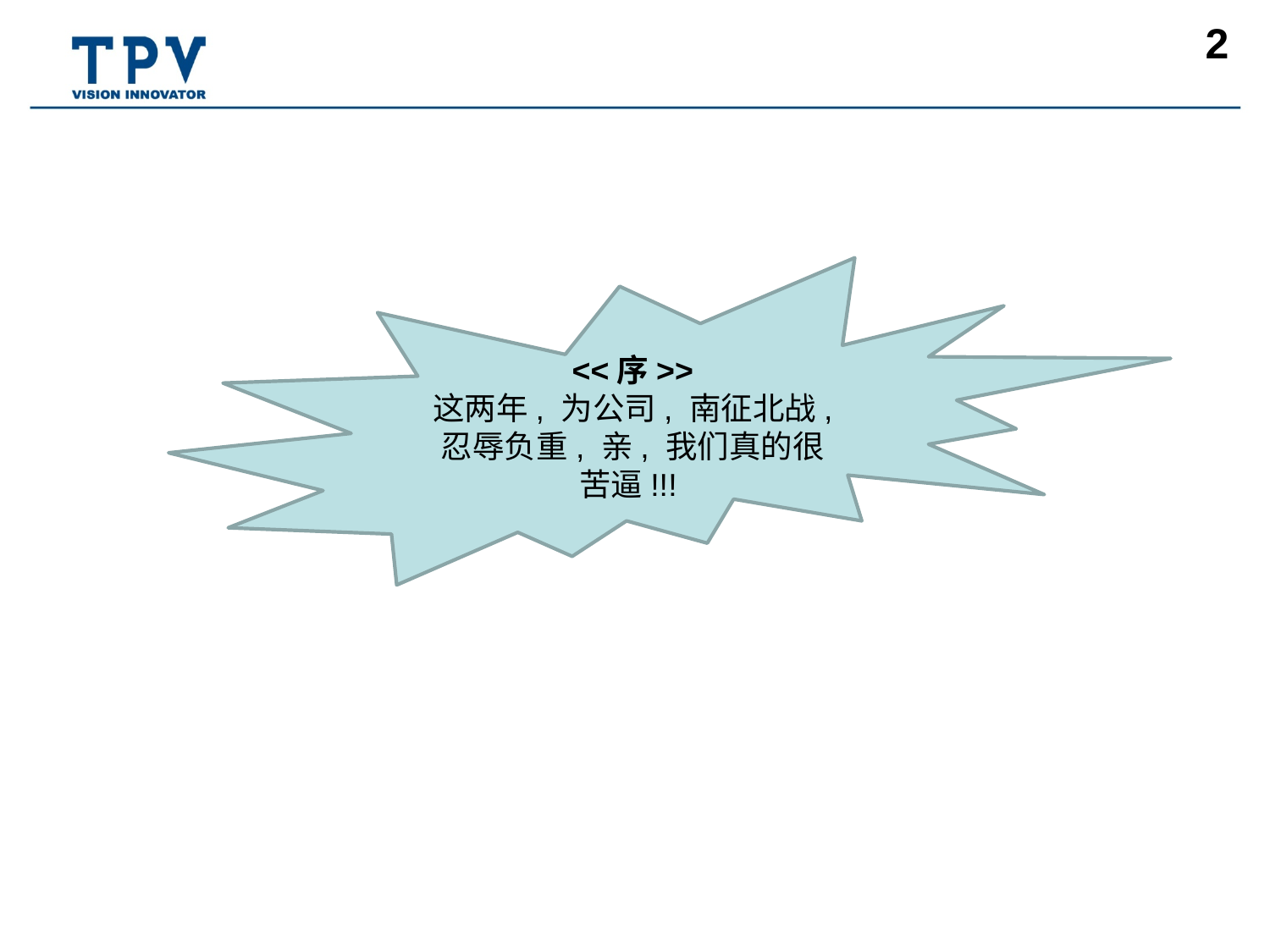

<<序>>
这两年, 为公司, 南征北战, 忍辱负重, 亲, 我们真的很苦逼!!!